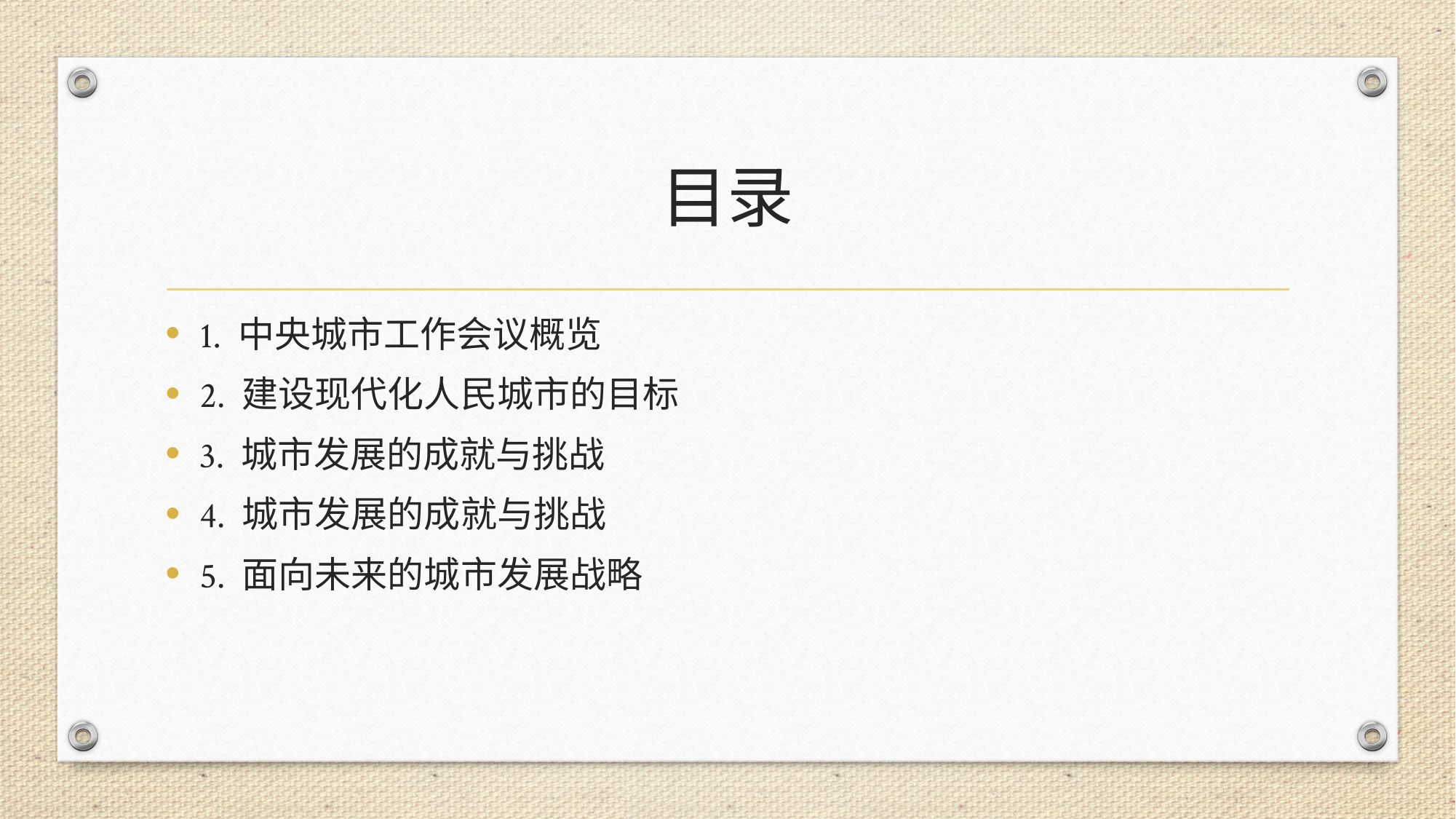

# 目录
1. 中央城市工作会议概览
2. 建设现代化人民城市的目标
3. 城市发展的成就与挑战
4. 城市发展的成就与挑战
5. 面向未来的城市发展战略